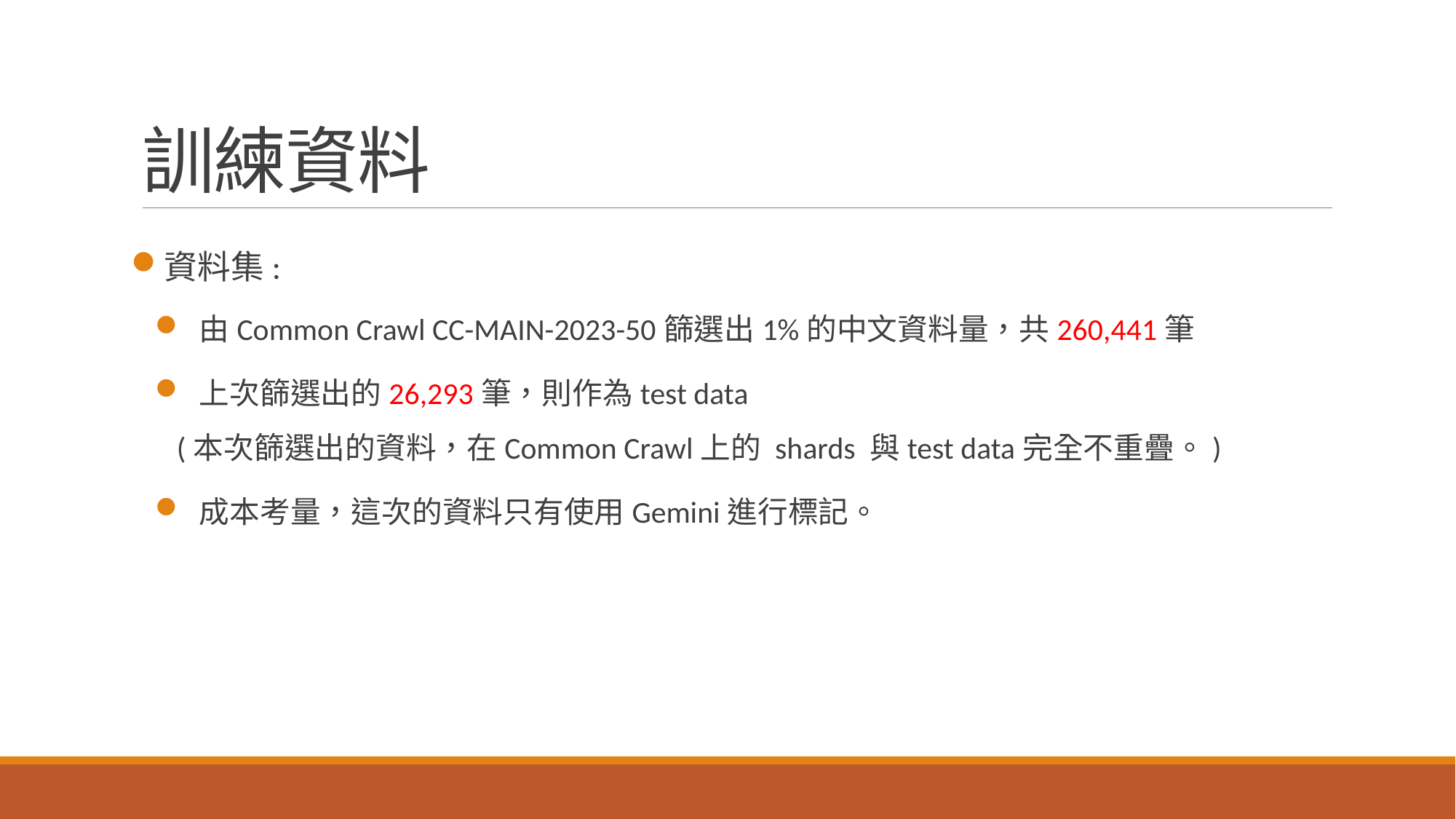

# 訓練資料
資料集:
 由Common Crawl CC-MAIN-2023-50篩選出1%的中文資料量，共260,441筆
 上次篩選出的26,293筆，則作為test data
(本次篩選出的資料，在Common Crawl上的 shards 與test data完全不重疊。)
 成本考量，這次的資料只有使用Gemini進行標記。